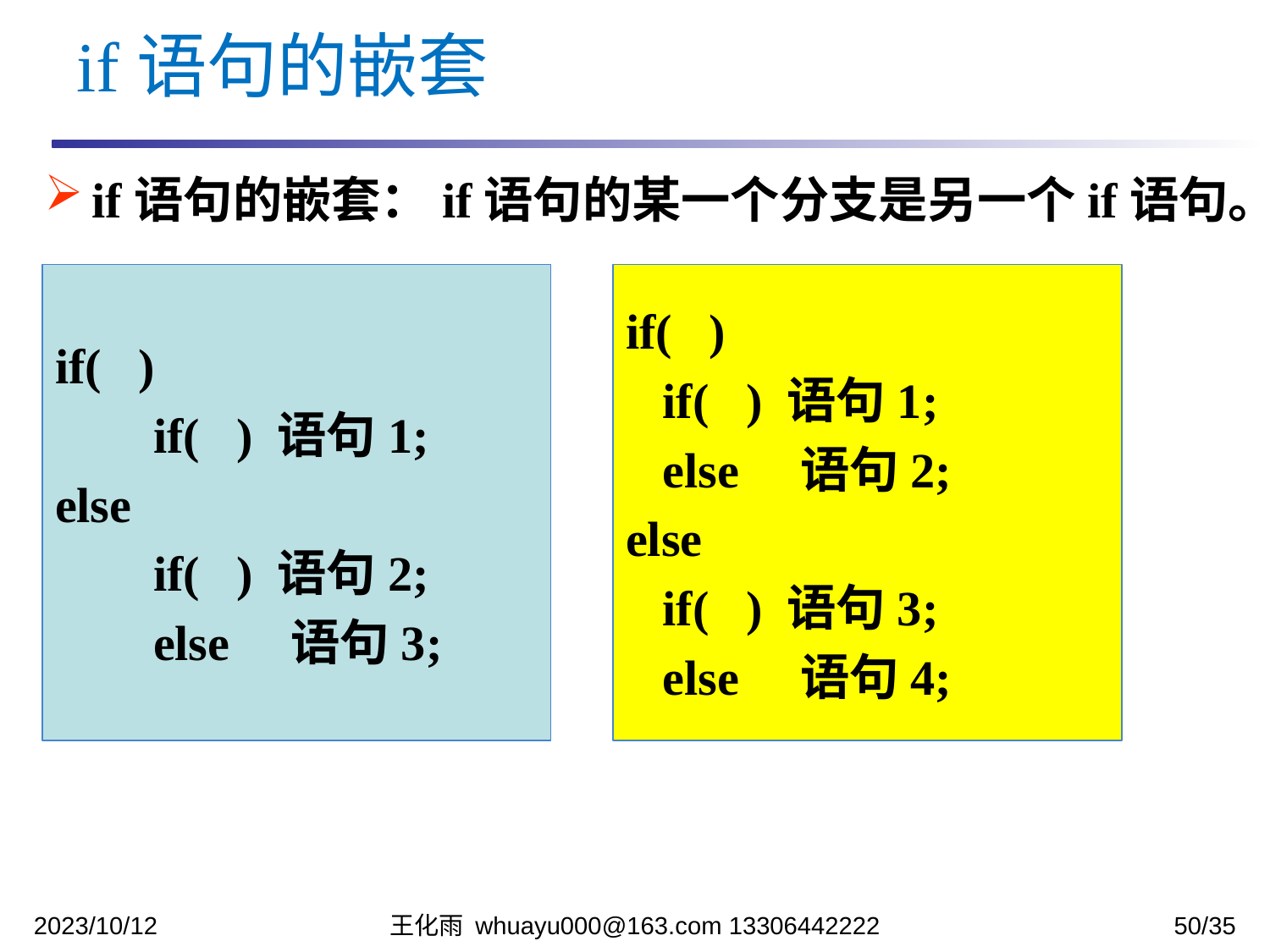

if语句的嵌套
if语句的嵌套：if语句的某一个分支是另一个if语句。

if(   )
        if(   ) 语句1;
else
        if(   ) 语句2;
        else    语句3;
if(   )
   if(   ) 语句1;
   else    语句2;
else
   if(   ) 语句3;
   else    语句4;
2023/10/12
王化雨 whuayu000@163.com 13306442222
50/35